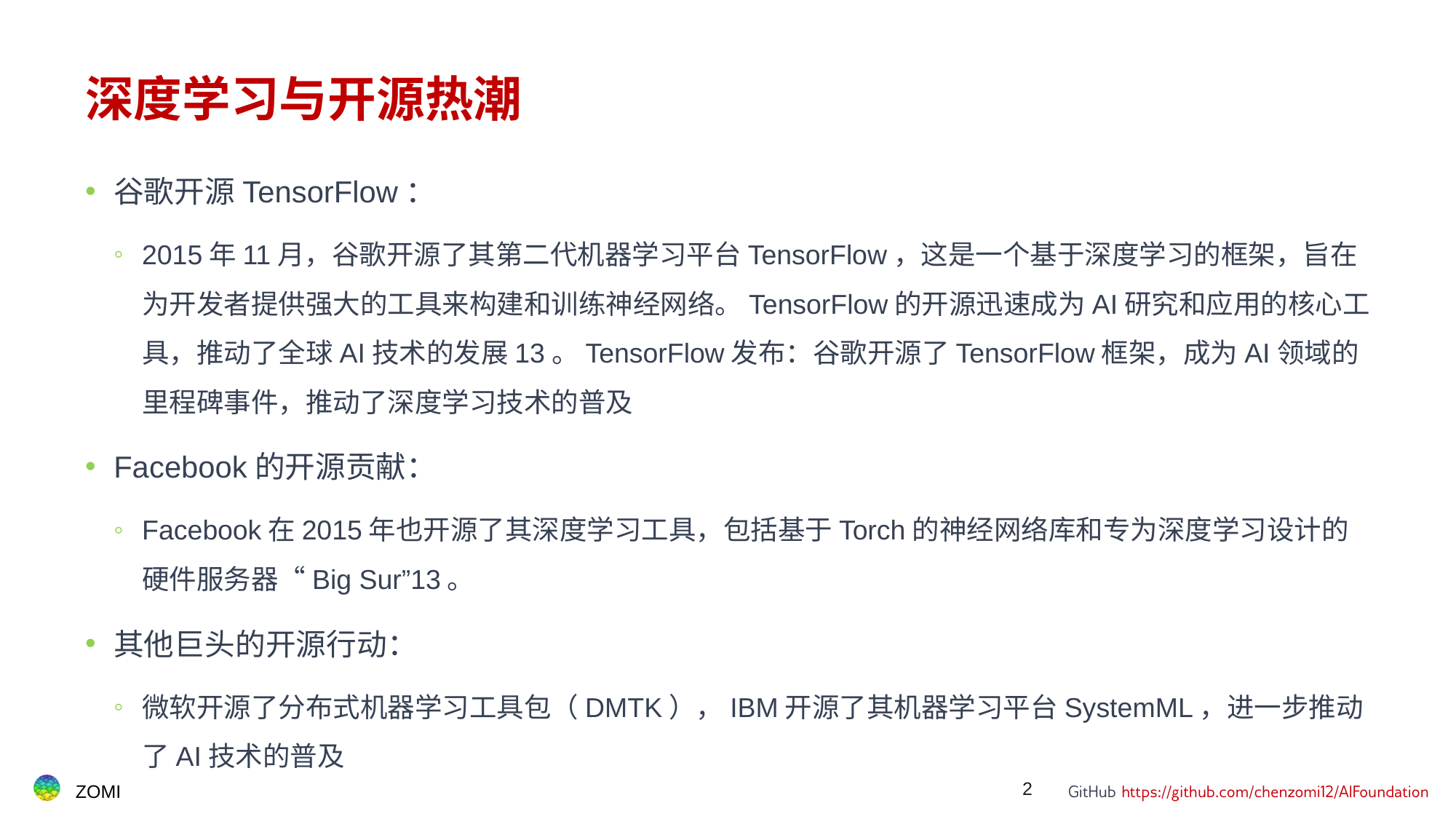

# 深度学习与开源热潮
谷歌开源TensorFlow：
2015年11月，谷歌开源了其第二代机器学习平台TensorFlow，这是一个基于深度学习的框架，旨在为开发者提供强大的工具来构建和训练神经网络。TensorFlow的开源迅速成为AI研究和应用的核心工具，推动了全球AI技术的发展13。TensorFlow发布：谷歌开源了TensorFlow框架，成为AI领域的里程碑事件，推动了深度学习技术的普及
Facebook的开源贡献：
Facebook在2015年也开源了其深度学习工具，包括基于Torch的神经网络库和专为深度学习设计的硬件服务器“Big Sur”13。
其他巨头的开源行动：
微软开源了分布式机器学习工具包（DMTK），IBM开源了其机器学习平台SystemML，进一步推动了AI技术的普及